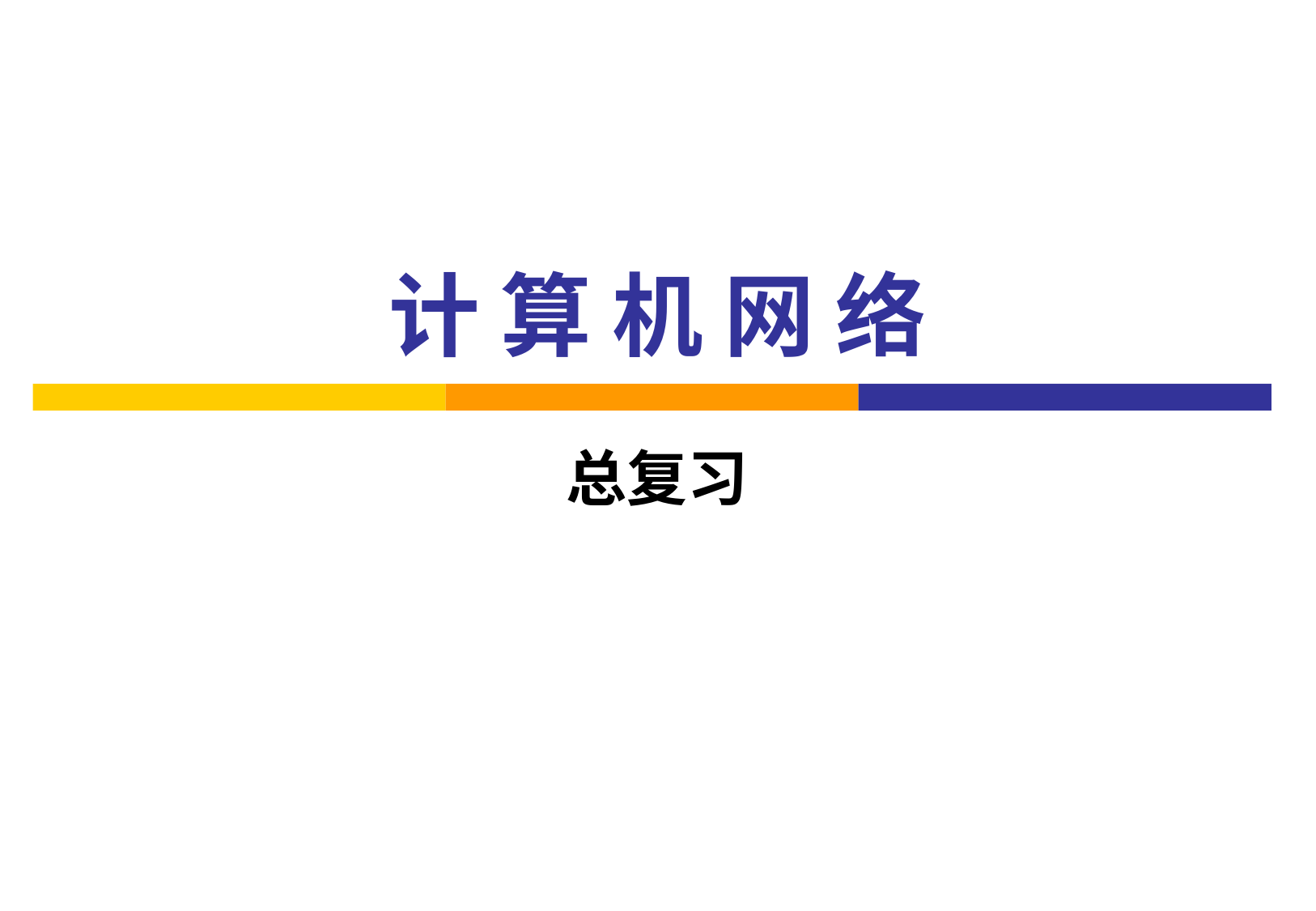

# 计 算 机 网 络
总复习